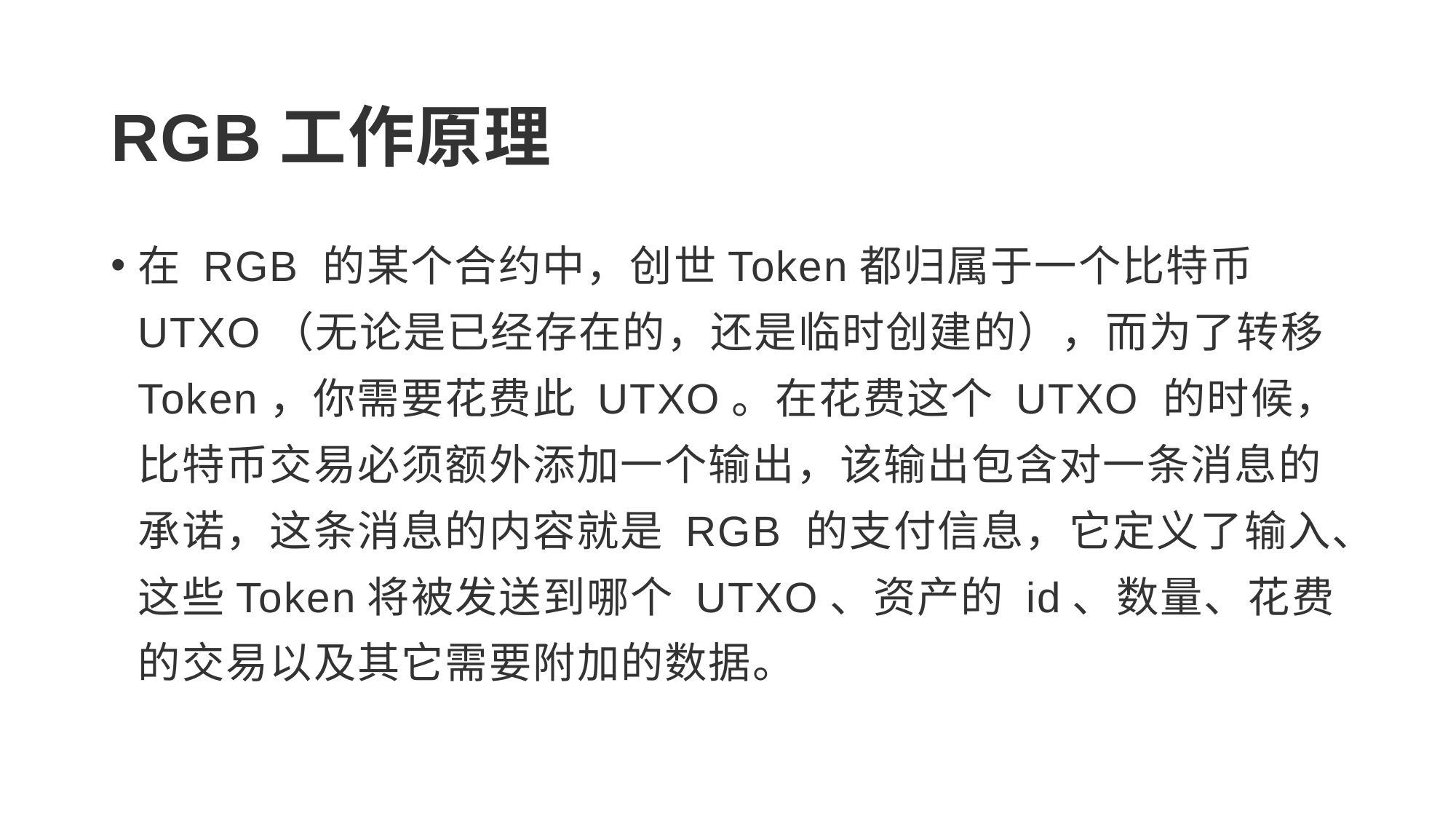

# RGB工作原理
在 RGB 的某个合约中，创世Token都归属于一个比特币 UTXO（无论是已经存在的，还是临时创建的），而为了转移Token，你需要花费此 UTXO。在花费这个 UTXO 的时候，比特币交易必须额外添加一个输出，该输出包含对一条消息的承诺，这条消息的内容就是 RGB 的支付信息，它定义了输入、这些Token将被发送到哪个 UTXO、资产的 id、数量、花费的交易以及其它需要附加的数据。